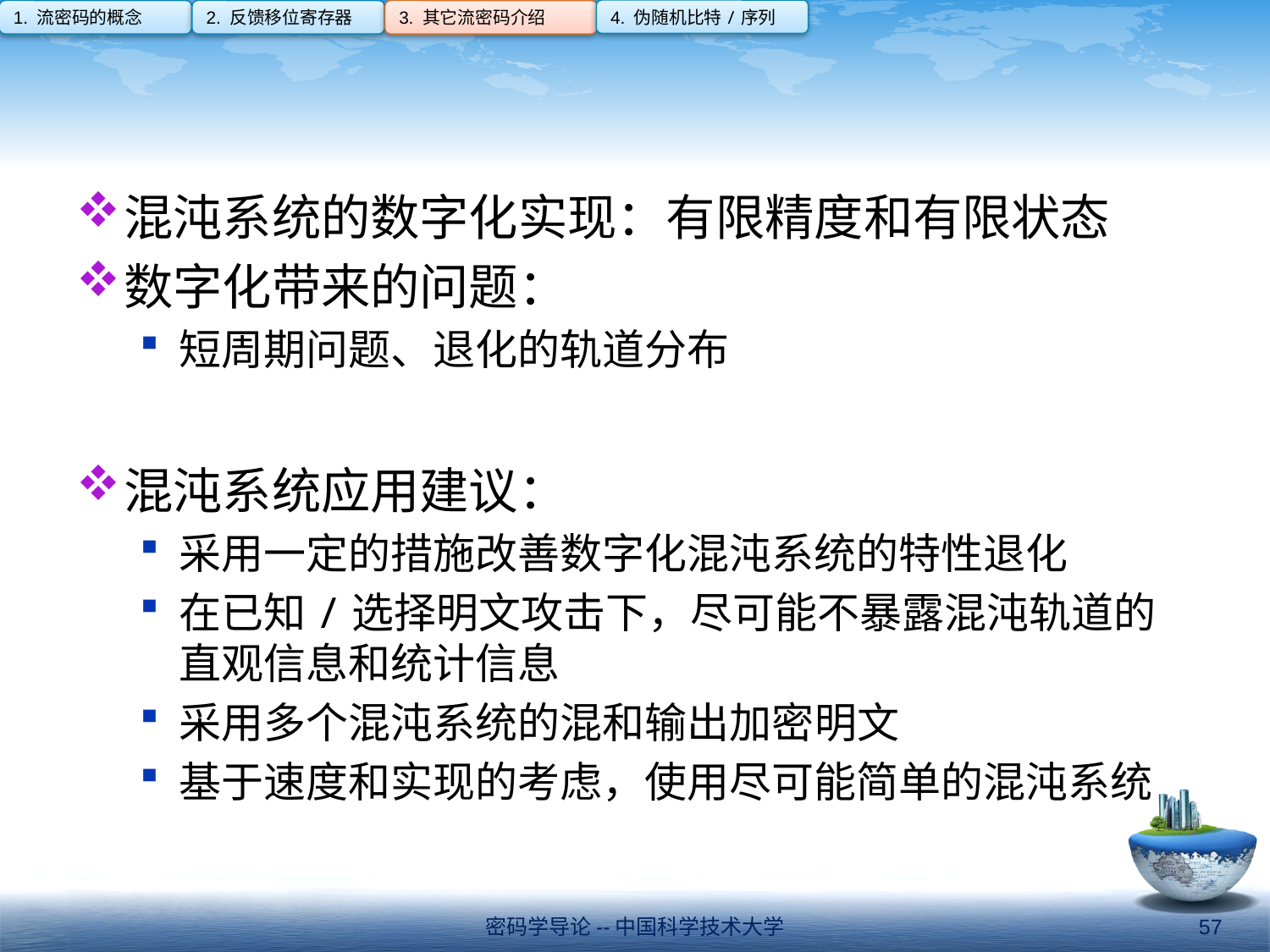

4. 伪随机比特/序列
1. 流密码的概念
2. 反馈移位寄存器
3. 其它流密码介绍
#
混沌系统的数字化实现：有限精度和有限状态
数字化带来的问题：
短周期问题、退化的轨道分布

混沌系统应用建议：
采用一定的措施改善数字化混沌系统的特性退化
在已知/选择明文攻击下，尽可能不暴露混沌轨道的直观信息和统计信息
采用多个混沌系统的混和输出加密明文
基于速度和实现的考虑，使用尽可能简单的混沌系统
密码学导论--中国科学技术大学
57